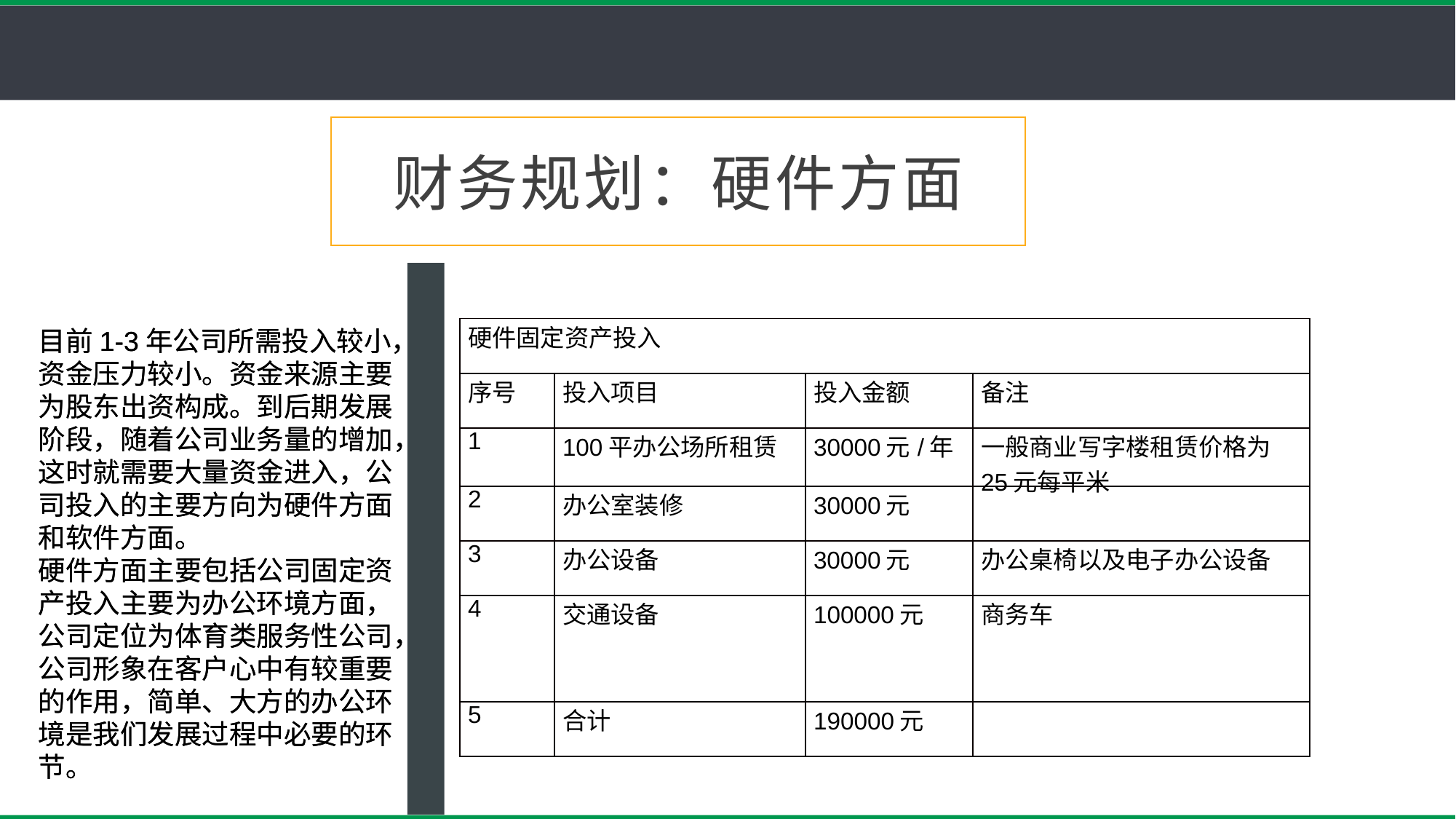

财务规划：硬件方面

02
目前1-3年公司所需投入较小，资金压力较小。资金来源主要为股东出资构成。到后期发展阶段，随着公司业务量的增加，这时就需要大量资金进入，公司投入的主要方向为硬件方面和软件方面。
硬件方面主要包括公司固定资产投入主要为办公环境方面，公司定位为体育类服务性公司，公司形象在客户心中有较重要的作用，简单、大方的办公环境是我们发展过程中必要的环节。
| 硬件固定资产投入 |  |  |  |
| --- | --- | --- | --- |
| 序号 | 投入项目 | 投入金额 | 备注 |
| 1 | 100平办公场所租赁 | 30000元/年 | 一般商业写字楼租赁价格为25元每平米 |
| 2 | 办公室装修 | 30000元 |  |
| 3 | 办公设备 | 30000元 | 办公桌椅以及电子办公设备 |
| 4 | 交通设备 | 100000元 | 商务车 |
| 5 | 合计 | 190000元 |  |
目前1-3年公司所需投入较小，资金压力较小。资金来源主要为股东出资构成。到后期发展阶段，随着公司业务量的增加，这时就需要大量资金进入，公司投入的主要方向为硬件方面和软件方面。
硬件方面主要包括公司固定资产投入主要为办公环境方面，公司定位为体育类服务性公司，公司形象在客户心中有较重要的作用，简单、大方的办公环境是我们发展过程中必要的环节。
03
03
04